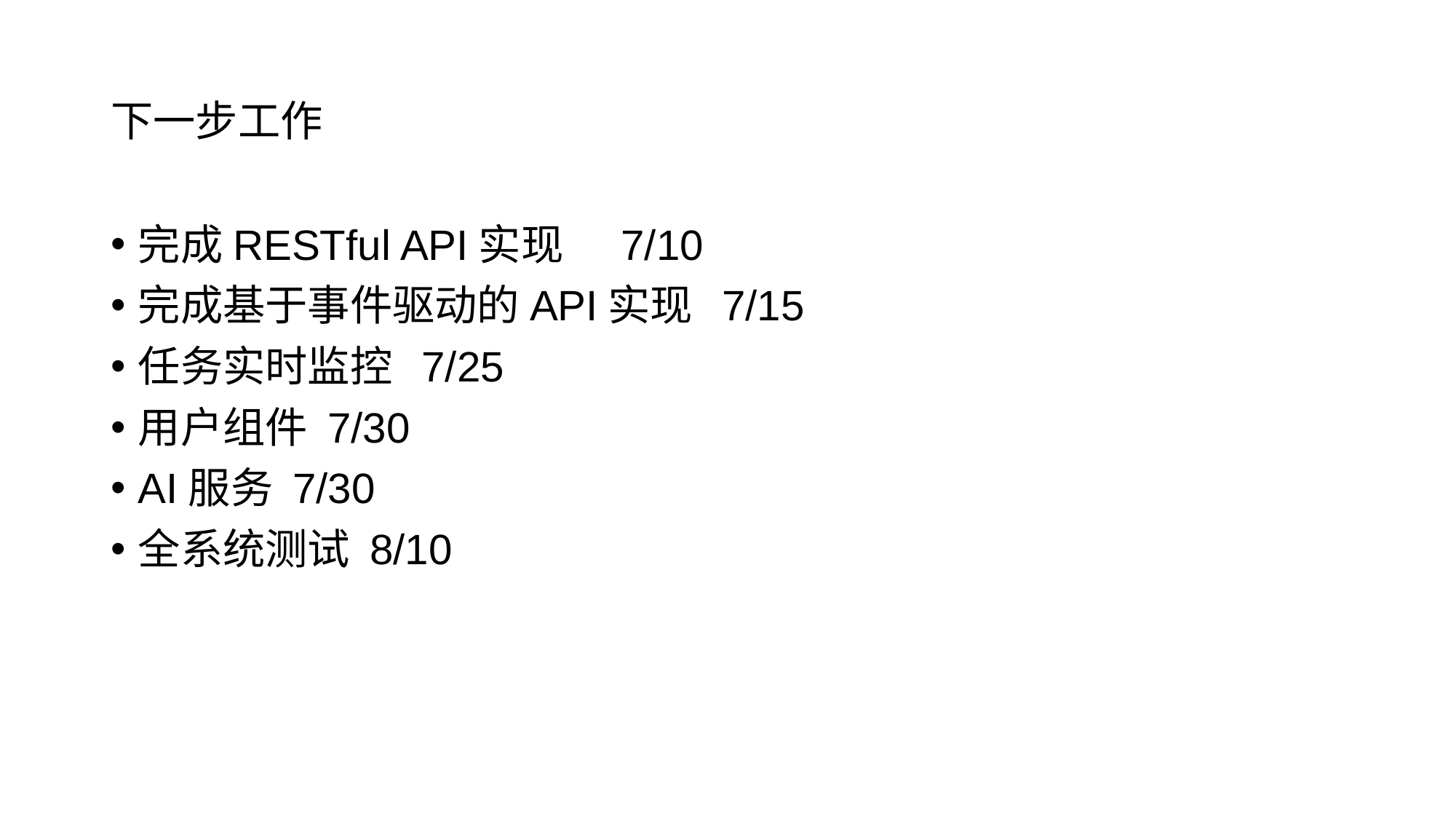

# 下一步工作
完成RESTful API实现     7/10
完成基于事件驱动的API实现  7/15
任务实时监控  7/25
用户组件 7/30
AI服务 7/30
全系统测试 8/10